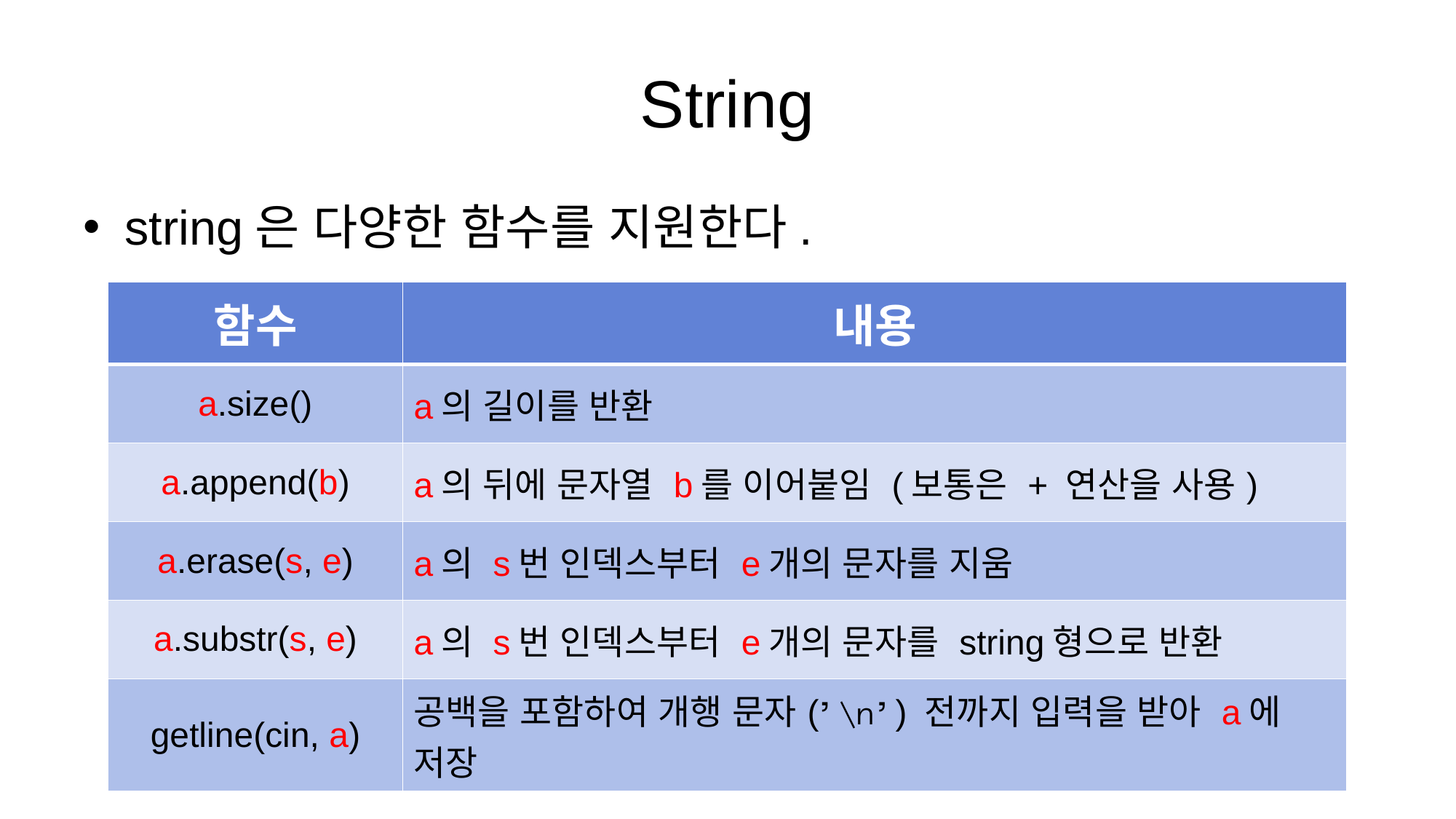

# String
string은 다양한 함수를 지원한다.
| 함수 | 내용 |
| --- | --- |
| a.size() | a의 길이를 반환 |
| a.append(b) | a의 뒤에 문자열 b를 이어붙임 (보통은 + 연산을 사용) |
| a.erase(s, e) | a의 s번 인덱스부터 e개의 문자를 지움 |
| a.substr(s, e) | a의 s번 인덱스부터 e개의 문자를 string형으로 반환 |
| getline(cin, a) | 공백을 포함하여 개행 문자(’\n’) 전까지 입력을 받아 a에 저장 |